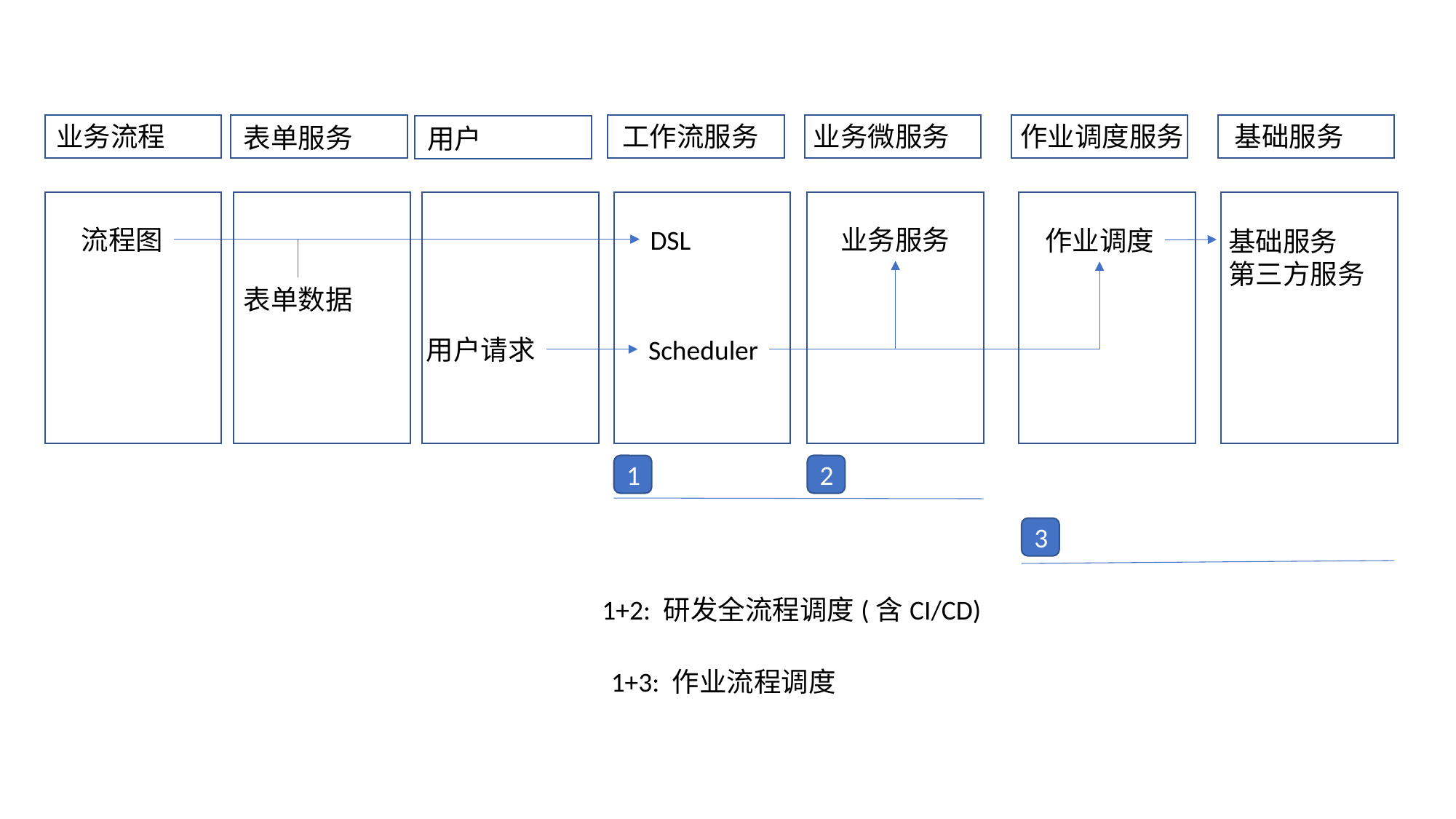

业务流程
工作流服务
业务微服务
作业调度服务
基础服务

表单服务

用户

流程图
DSL
业务服务
作业调度
基础服务
第三方服务
表单数据
用户请求
Scheduler
1
2
3
1+2: 研发全流程调度(含CI/CD)
1+3: 作业流程调度